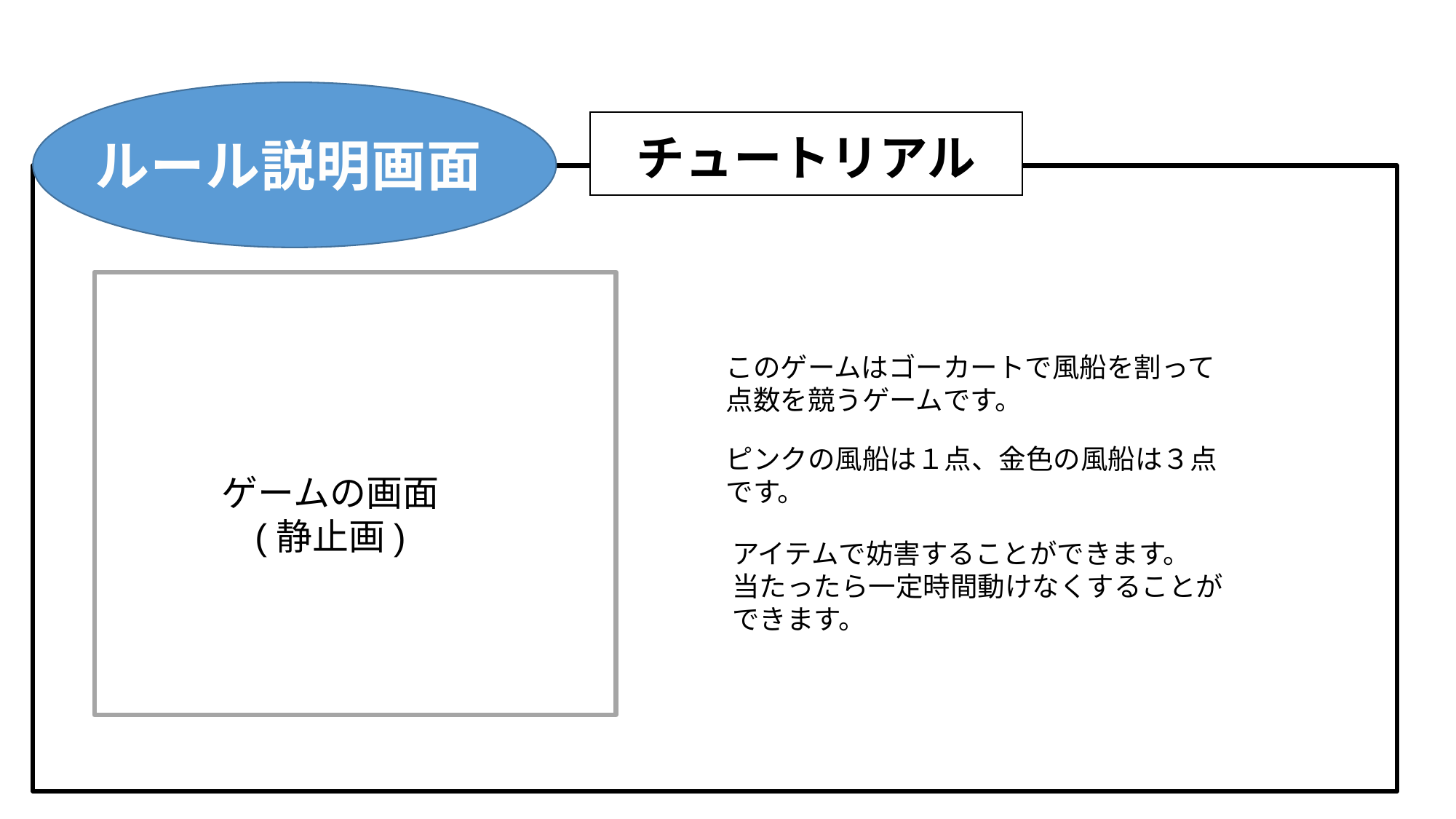

チュートリアル
ルール説明画面

このゲームはゴーカートで風船を割って点数を競うゲームです。
ピンクの風船は１点、金色の風船は３点
です。
ゲームの画面
(静止画)
アイテムで妨害することができます。
当たったら一定時間動けなくすることができます。